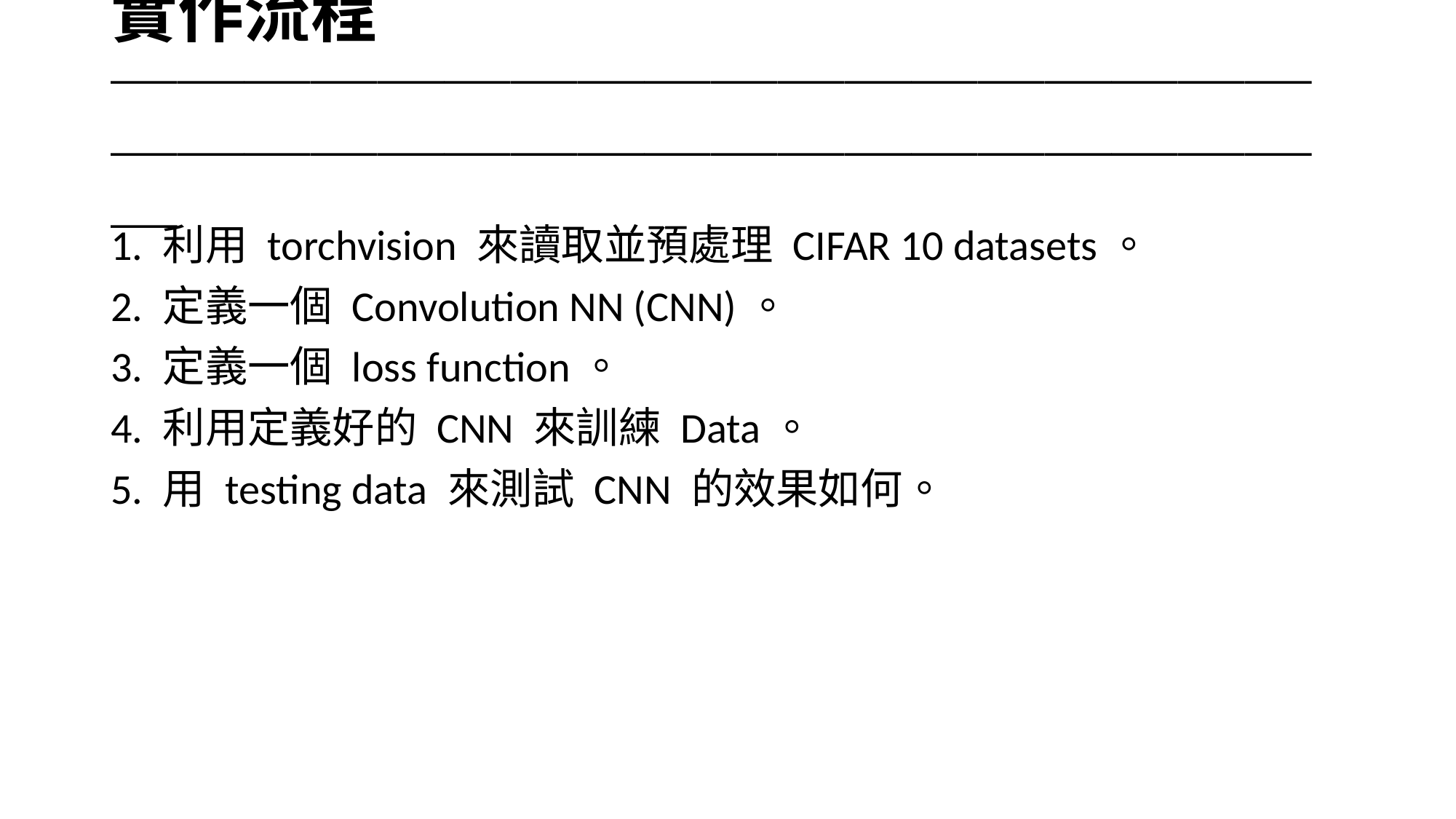

# 實作流程 ─────────────────────────────────────
1. 利用 torchvision 來讀取並預處理 CIFAR 10 datasets。
2. 定義一個 Convolution NN (CNN)。
3. 定義一個 loss function。
4. 利用定義好的 CNN 來訓練 Data。
5. 用 testing data 來測試 CNN 的效果如何。